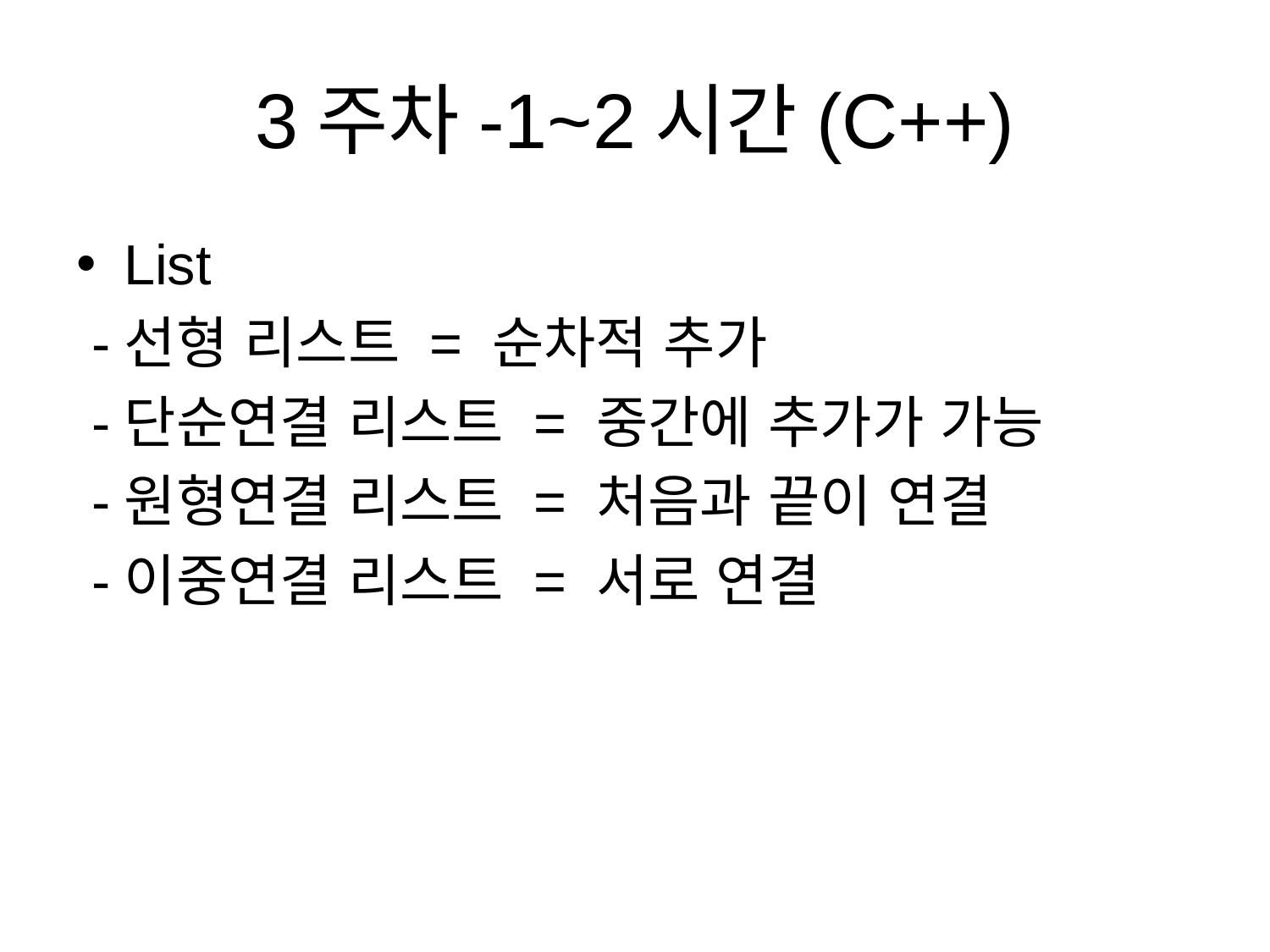

# 3주차-1~2시간(C++)
List
 -선형 리스트 = 순차적 추가
 -단순연결 리스트 = 중간에 추가가 가능
 -원형연결 리스트 = 처음과 끝이 연결
 -이중연결 리스트 = 서로 연결